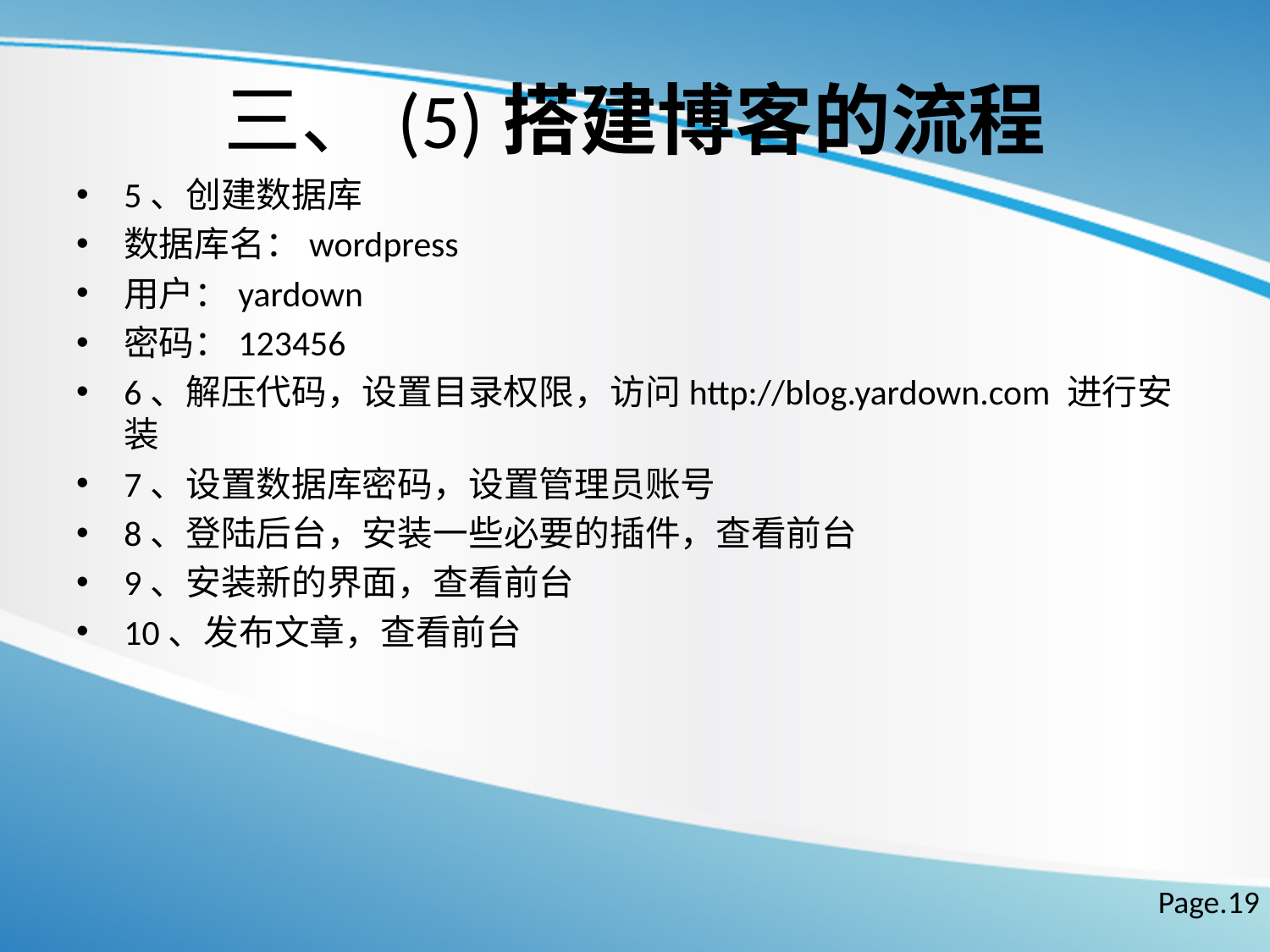

# 三、(5)搭建博客的流程
5、创建数据库
数据库名：wordpress
用户：yardown
密码：123456
6、解压代码，设置目录权限，访问http://blog.yardown.com 进行安装
7、设置数据库密码，设置管理员账号
8、登陆后台，安装一些必要的插件，查看前台
9、安装新的界面，查看前台
10、发布文章，查看前台

Page.19